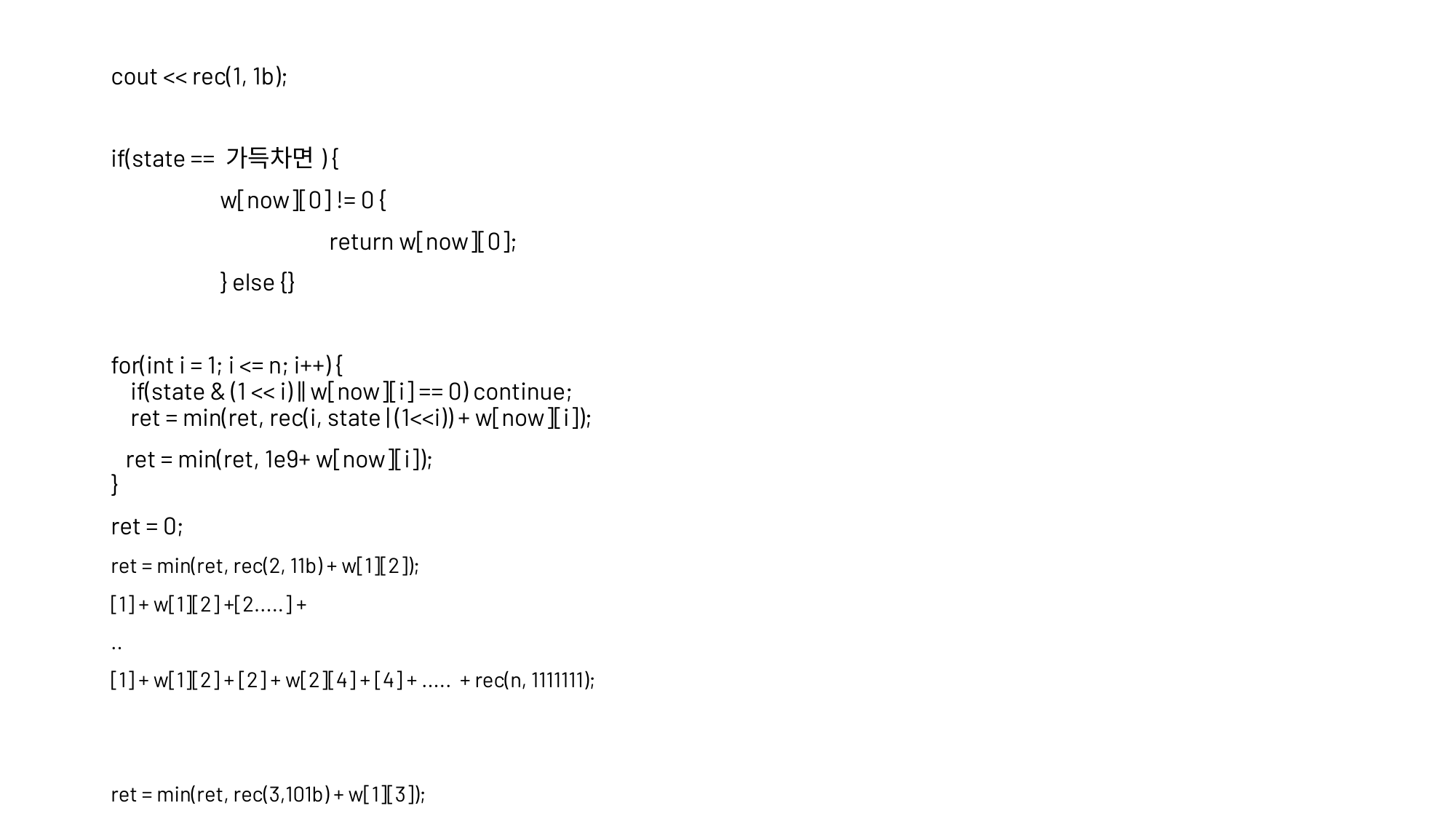

cout << rec(1, 1b);

if(state == 가득차면) {
	w[now][0] != 0 {
		return w[now][0];
	} else {}

for(int i = 1; i <= n; i++) {
    if(state & (1 << i) || w[now][i] == 0) continue;
    ret = min(ret, rec(i, state | (1<<i)) + w[now][i]);
   ret = min(ret, 1e9+ w[now][i]);
}
ret = 0;
ret = min(ret, rec(2, 11b) + w[1][2]);
[1] + w[1][2] +[2.....] +
..
[1] + w[1][2] + [2] + w[2][4] + [4] + .....  + rec(n, 1111111);

ret = min(ret, rec(3,101b) + w[1][3]);
ret = min(ret, rec(4,1001b) + w[1][4]);
....